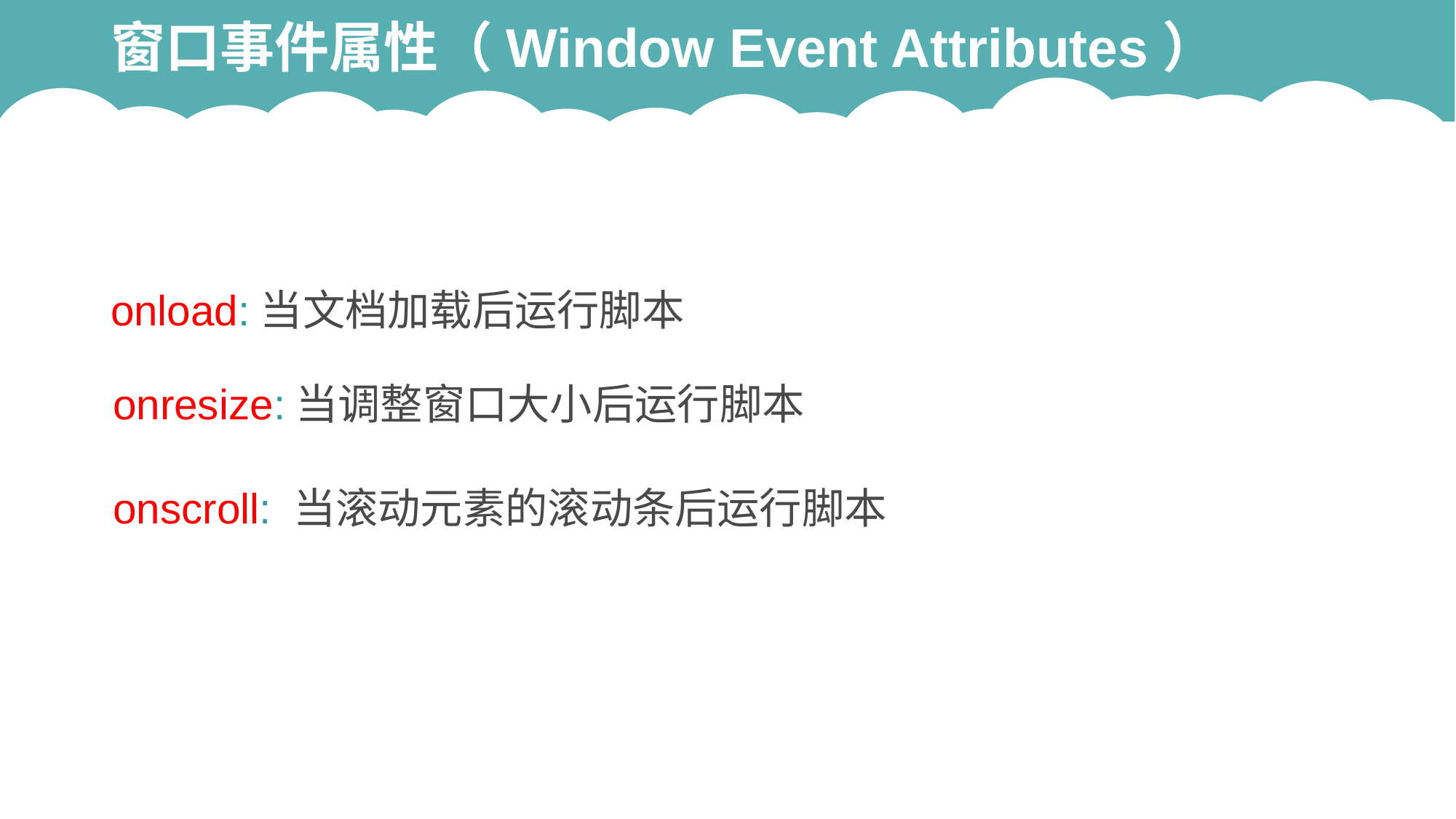

# 窗口事件属性（Window Event Attributes）
onload:当文档加载后运行脚本
onresize:当调整窗口大小后运行脚本
onscroll: 当滚动元素的滚动条后运行脚本